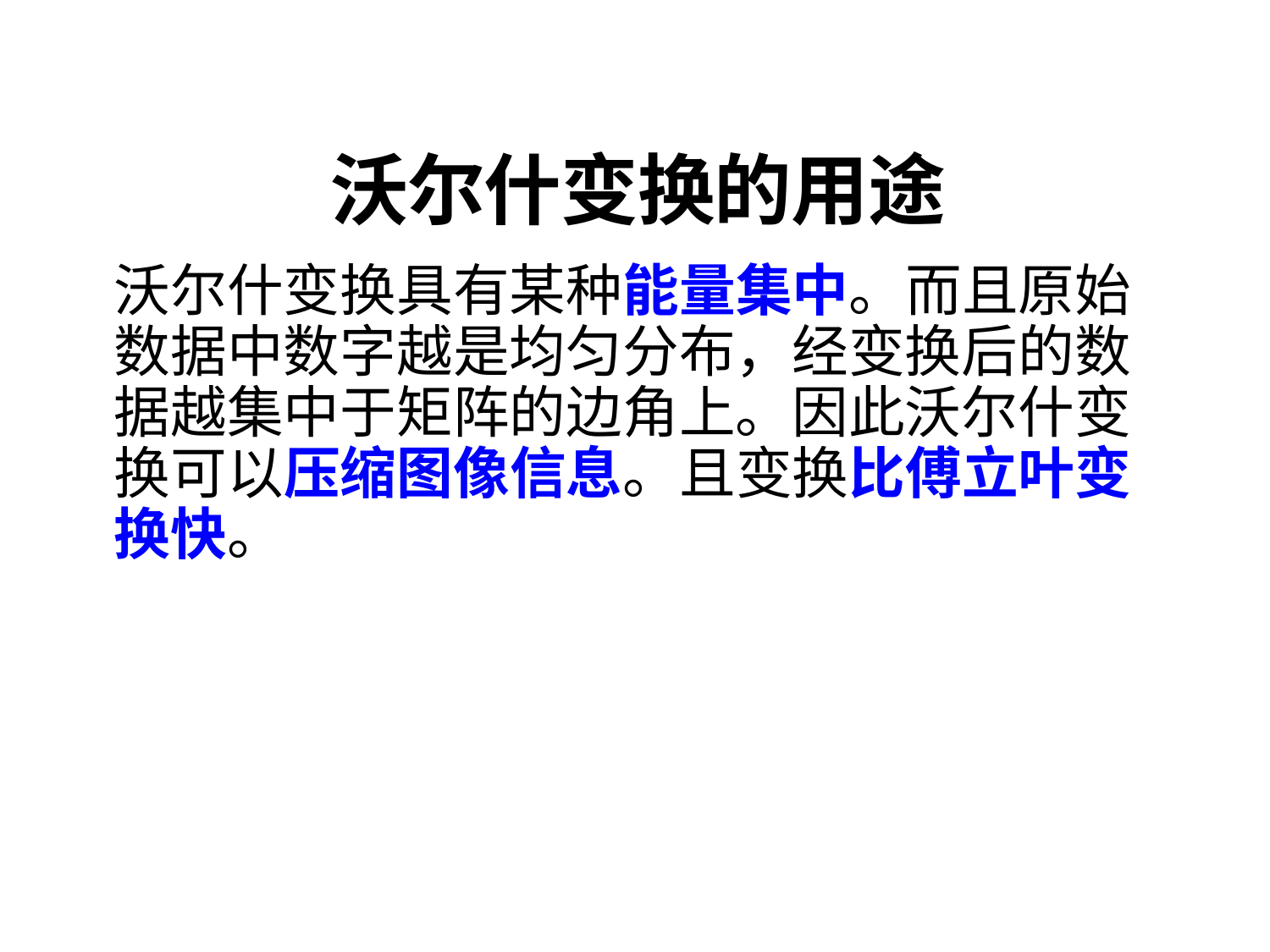

# 沃尔什变换的用途
沃尔什变换具有某种能量集中。而且原始数据中数字越是均匀分布，经变换后的数据越集中于矩阵的边角上。因此沃尔什变换可以压缩图像信息。且变换比傅立叶变换快。